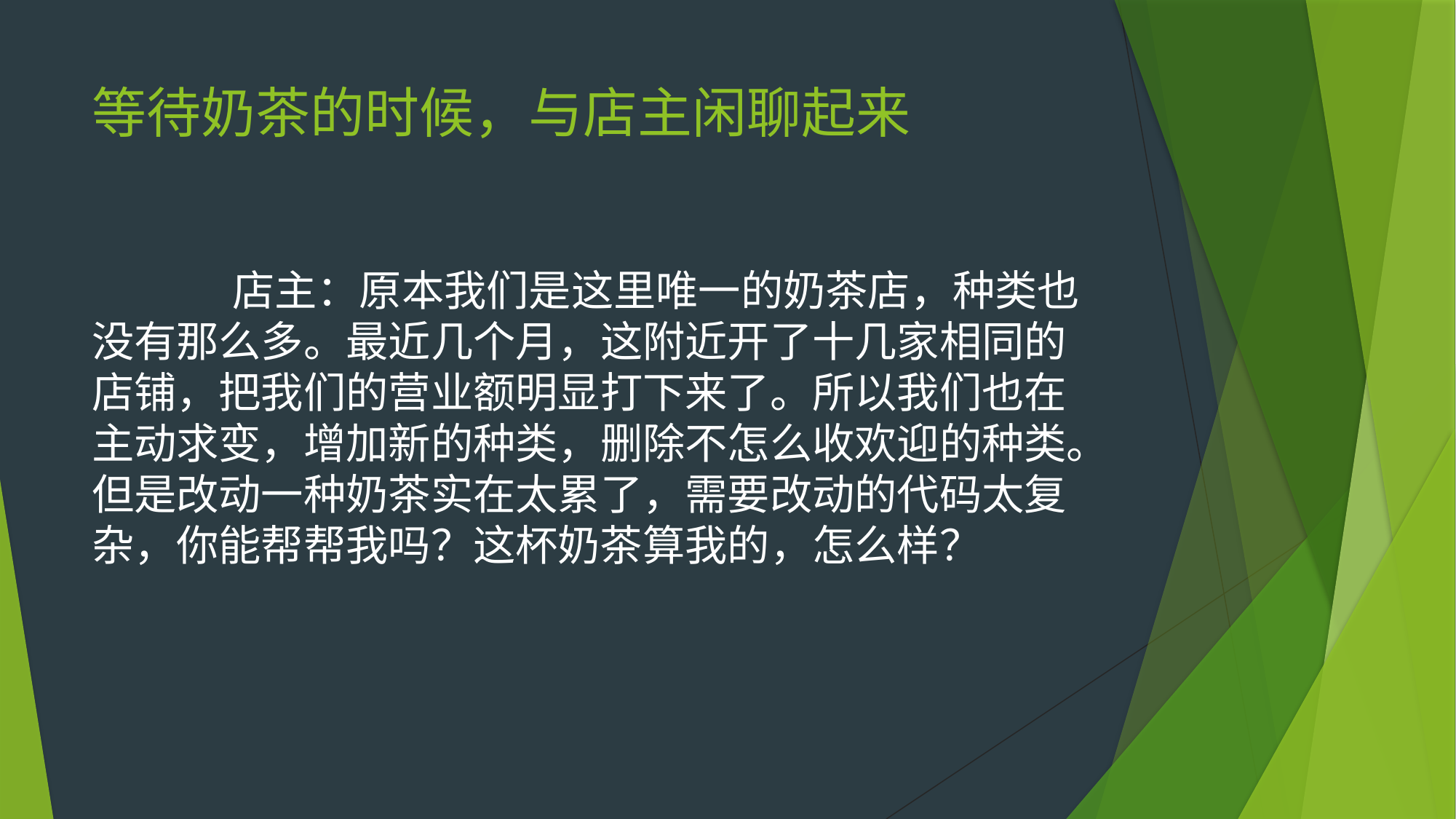

# 等待奶茶的时候，与店主闲聊起来
	    店主：原本我们是这里唯一的奶茶店，种类也没有那么多。最近几个月，这附近开了十几家相同的店铺，把我们的营业额明显打下来了。所以我们也在主动求变，增加新的种类，删除不怎么收欢迎的种类。但是改动一种奶茶实在太累了，需要改动的代码太复杂，你能帮帮我吗？这杯奶茶算我的，怎么样？